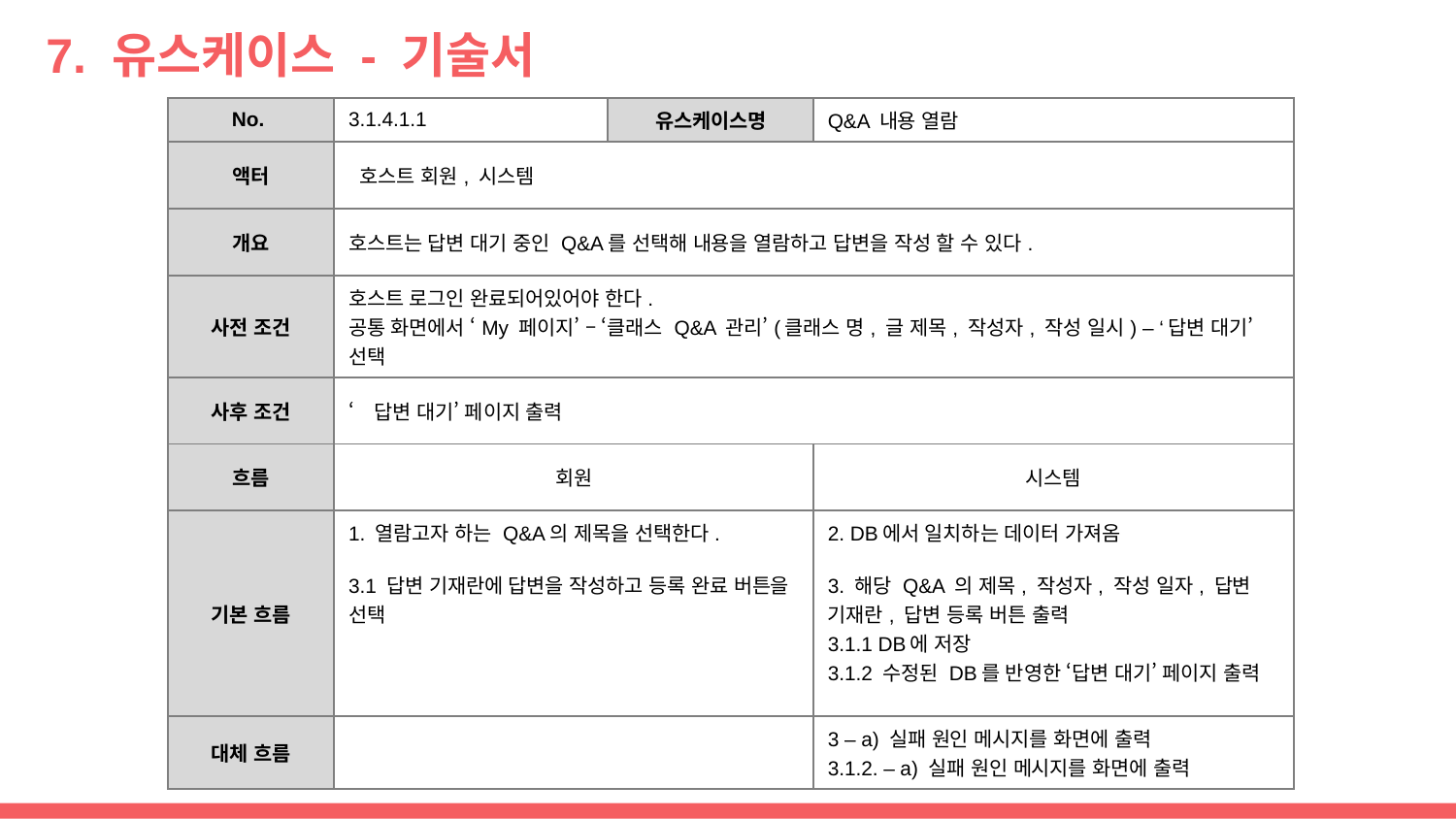

# 7. 유스케이스 - 기술서
| No. | 3.1.4.1.1 | 유스케이스명 | Q&A 내용 열람 |
| --- | --- | --- | --- |
| 액터 | 호스트 회원, 시스템 |  |  |
| 개요 | 호스트는 답변 대기 중인 Q&A를 선택해 내용을 열람하고 답변을 작성 할 수 있다. |  |  |
| 사전 조건 | 호스트 로그인 완료되어있어야 한다. 공통 화면에서 ‘My 페이지’ – ‘클래스 Q&A 관리’(클래스 명, 글 제목, 작성자, 작성 일시) – ‘답변 대기’ 선택 |  |  |
| 사후 조건 | ‘답변 대기’ 페이지 출력 |  |  |
| 흐름 | 회원 |  | 시스템 |
| 기본 흐름 | 1. 열람고자 하는 Q&A의 제목을 선택한다. 3.1 답변 기재란에 답변을 작성하고 등록 완료 버튼을 선택 |  | 2. DB에서 일치하는 데이터 가져옴 3. 해당 Q&A 의 제목, 작성자, 작성 일자, 답변 기재란, 답변 등록 버튼 출력 3.1.1 DB에 저장 3.1.2 수정된 DB를 반영한 ‘답변 대기’ 페이지 출력 |
| 대체 흐름 |  |  | 3 – a) 실패 원인 메시지를 화면에 출력 3.1.2. – a) 실패 원인 메시지를 화면에 출력 |